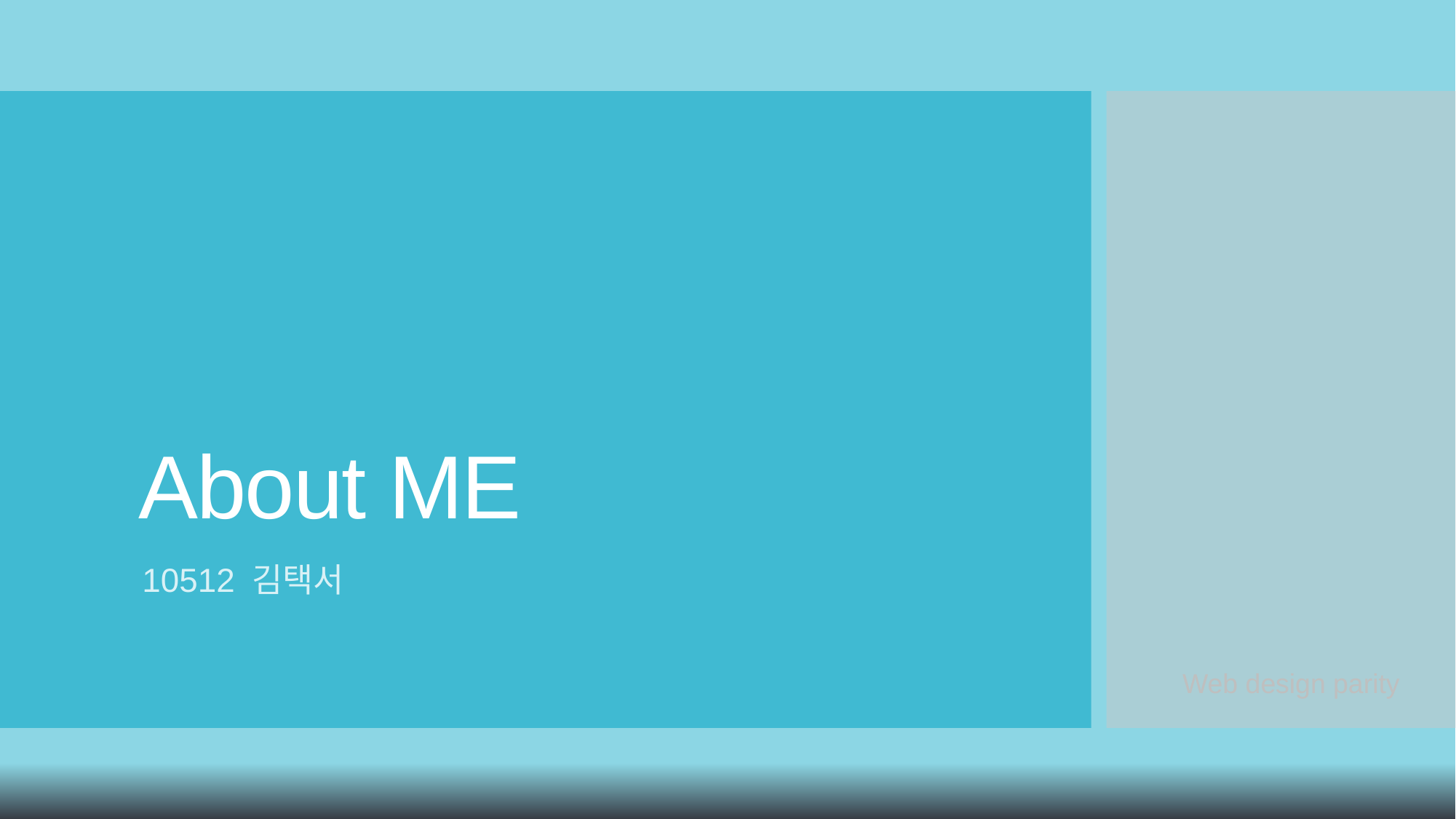

# About ME
10512 김택서
Web design parity